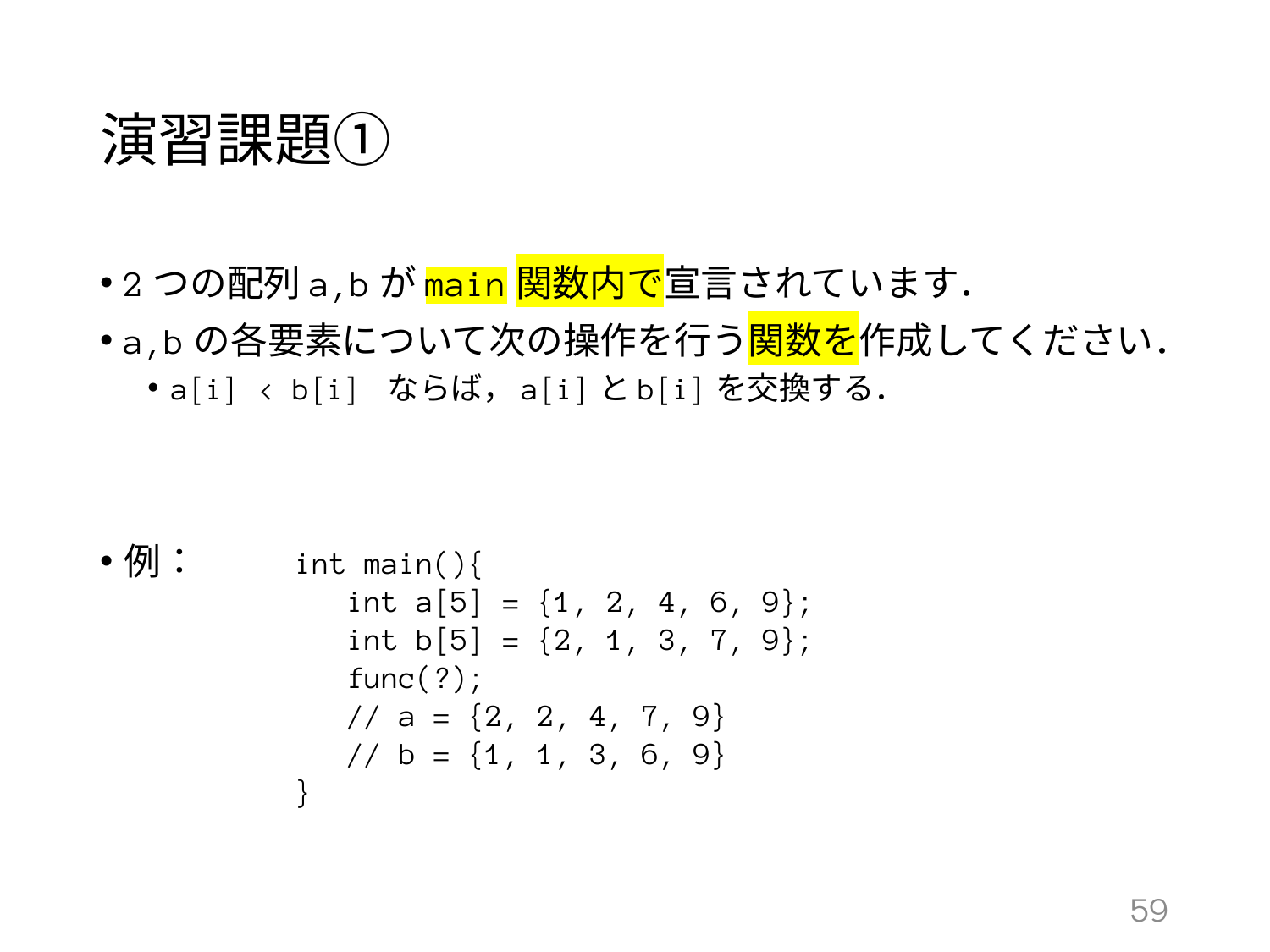

# 演習課題➀
2つの配列a,bがmain関数内で宣言されています．
a,bの各要素について次の操作を行う関数を作成してください．
a[i] < b[i] ならば，a[i]とb[i]を交換する．

例：

int main(){
   int a[5] = {1, 2, 4, 6, 9};
   int b[5] = {2, 1, 3, 7, 9};
   func(?);
   // a = {2, 2, 4, 7, 9}
   // b = {1, 1, 3, 6, 9}
}
59